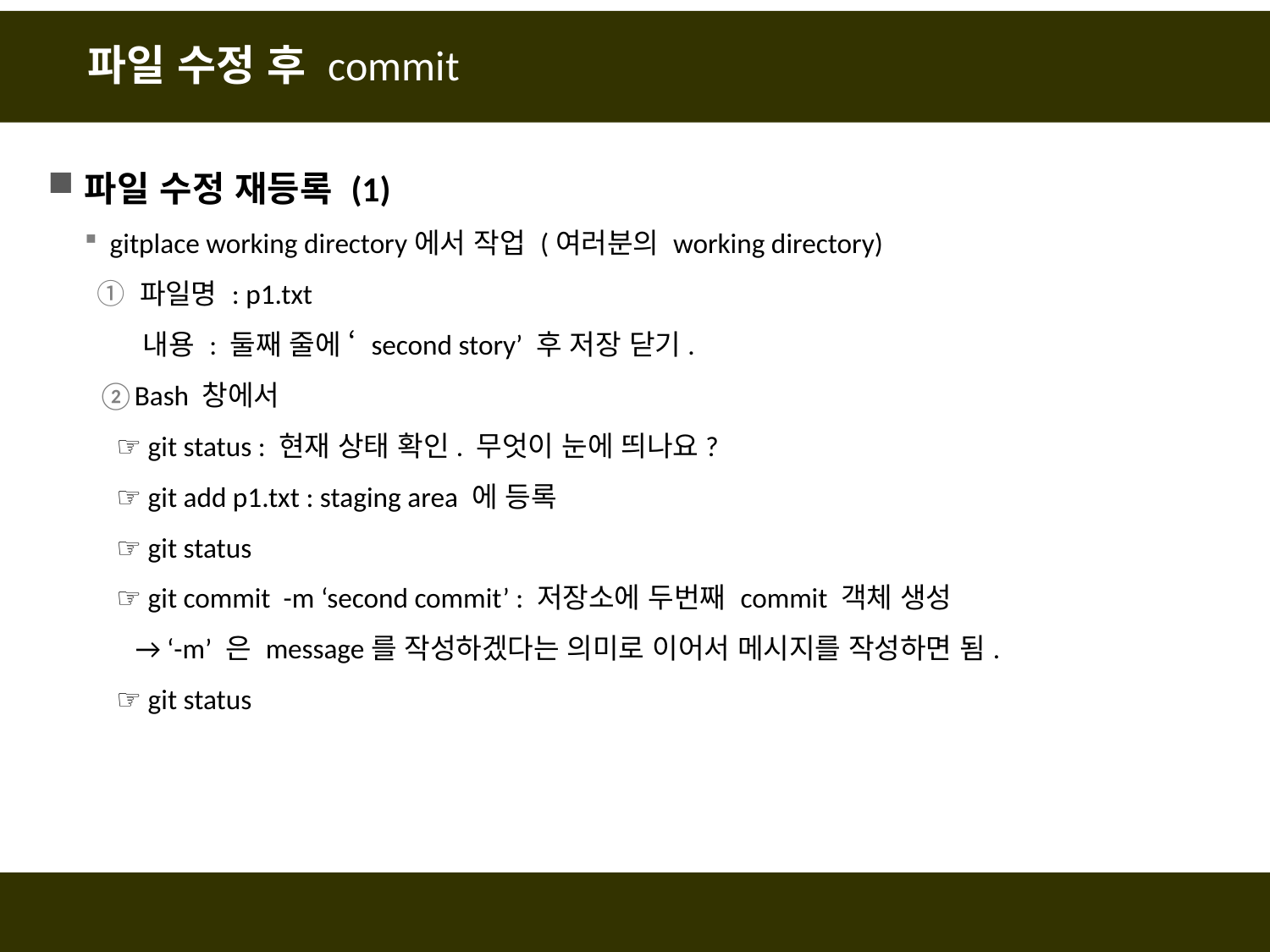

# 파일 수정 후 commit
파일 수정 재등록 (1)
gitplace working directory에서 작업 (여러분의 working directory)
 파일명 : p1.txt
     내용 : 둘째 줄에 ‘ second story’ 후 저장 닫기.
Bash 창에서
   ☞ git status : 현재 상태 확인. 무엇이 눈에 띄나요?
   ☞ git add p1.txt : staging area 에 등록
   ☞ git status
   ☞ git commit  -m ‘second commit’ : 저장소에 두번째 commit 객체 생성
      → ‘-m’ 은 message를 작성하겠다는 의미로 이어서 메시지를 작성하면 됨.
   ☞ git status